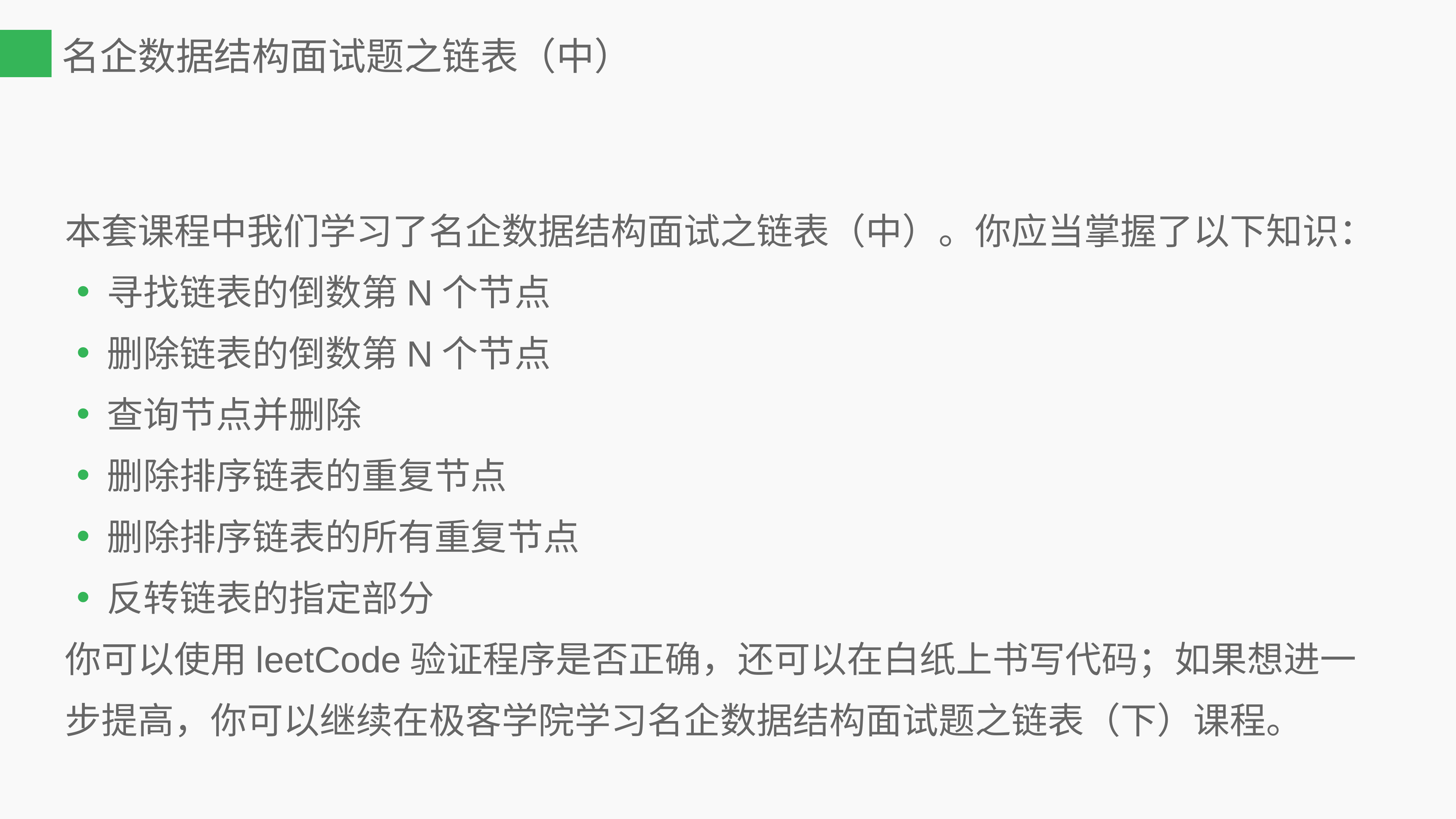

# 名企数据结构面试题之链表（中）
本套课程中我们学习了名企数据结构面试之链表（中）。你应当掌握了以下知识：
寻找链表的倒数第N个节点
删除链表的倒数第N个节点
查询节点并删除
删除排序链表的重复节点
删除排序链表的所有重复节点
反转链表的指定部分
你可以使用leetCode验证程序是否正确，还可以在白纸上书写代码；如果想进一步提高，你可以继续在极客学院学习名企数据结构面试题之链表（下）课程。